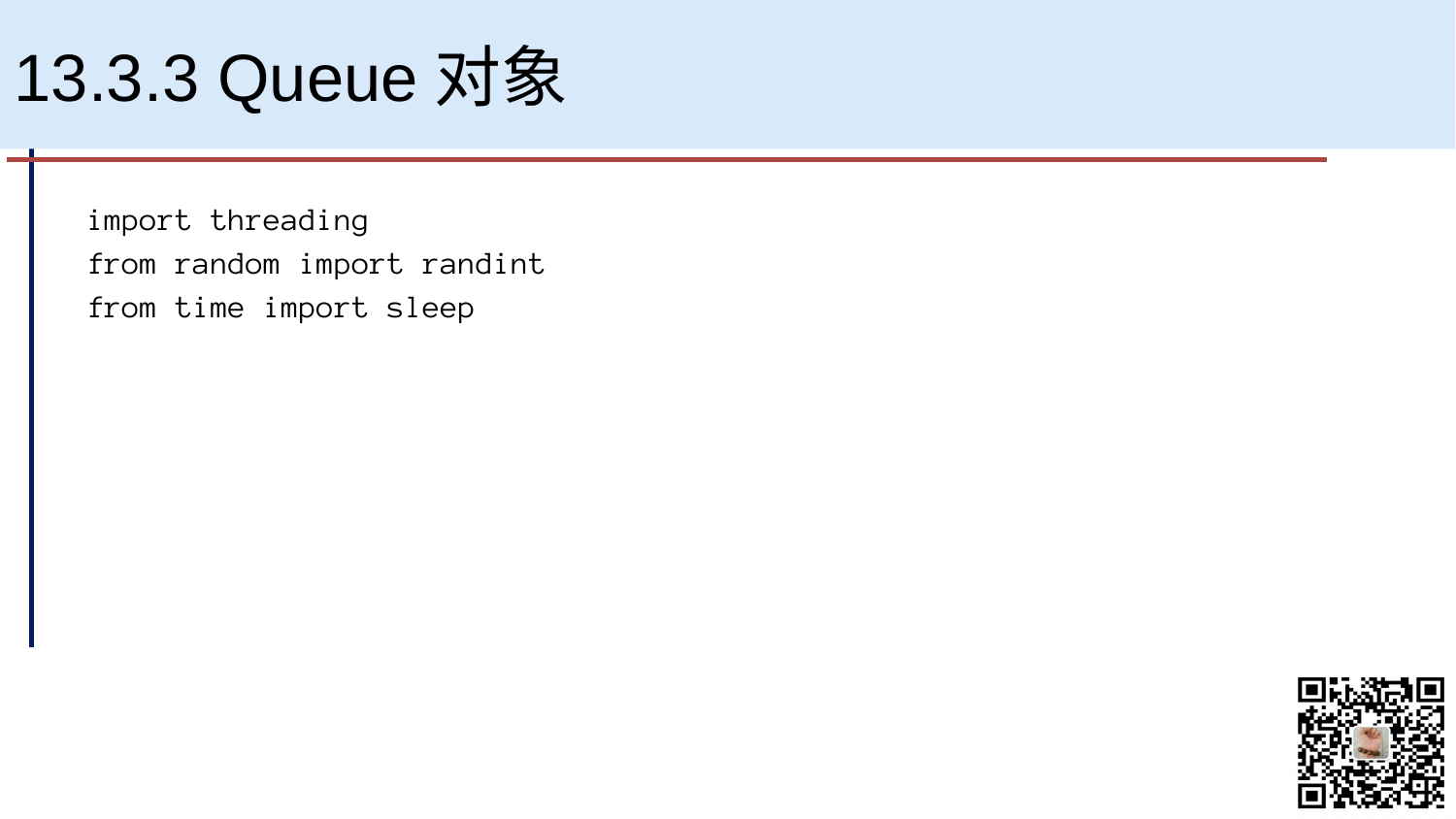

# 13.3.3 Queue对象
import threading
from random import randint
from time import sleep